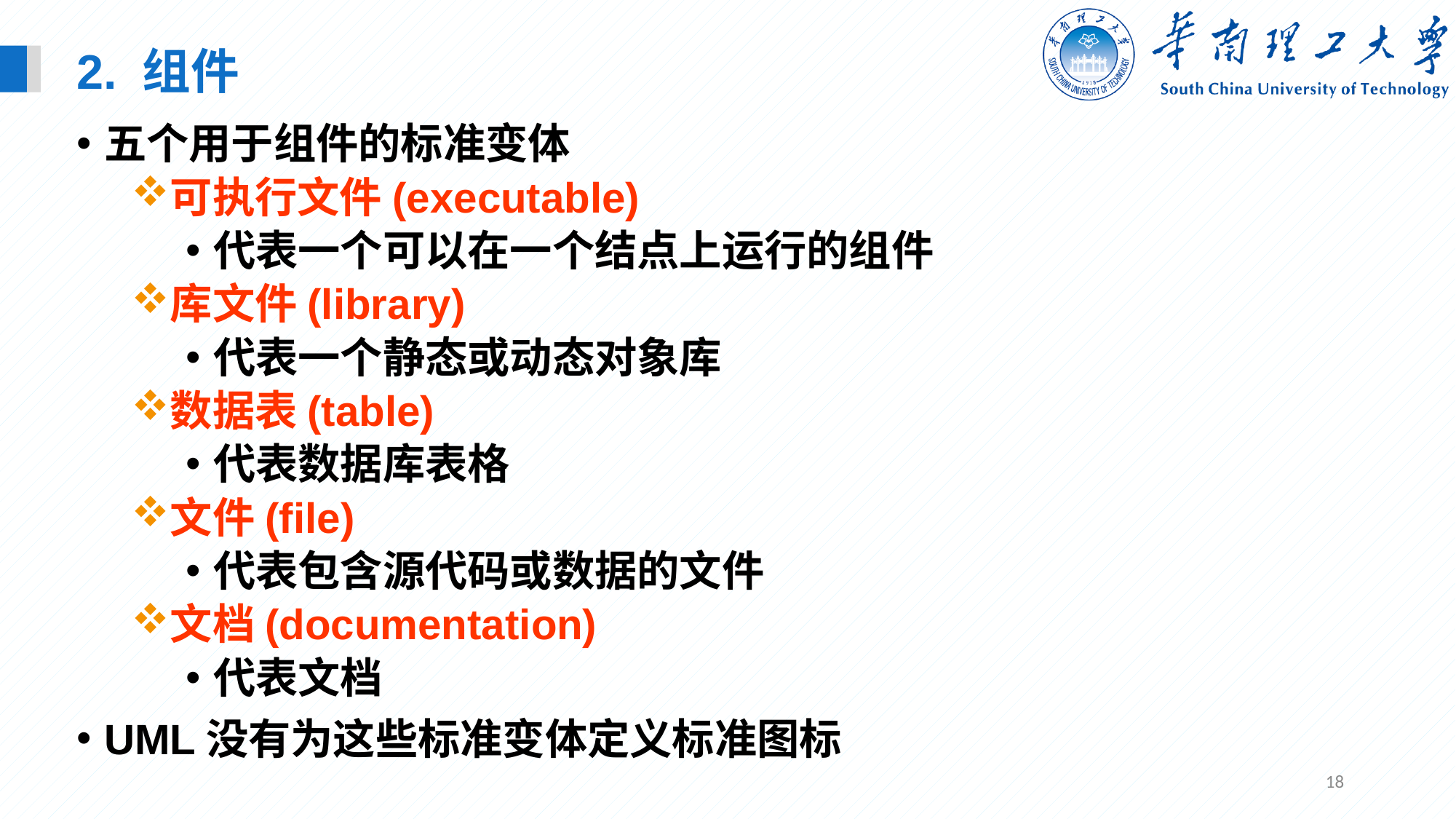

2. 组件
五个用于组件的标准变体
可执行文件(executable)
代表一个可以在一个结点上运行的组件
库文件(library)
代表一个静态或动态对象库
数据表(table)
代表数据库表格
文件(file)
代表包含源代码或数据的文件
文档(documentation)
代表文档
UML没有为这些标准变体定义标准图标
18